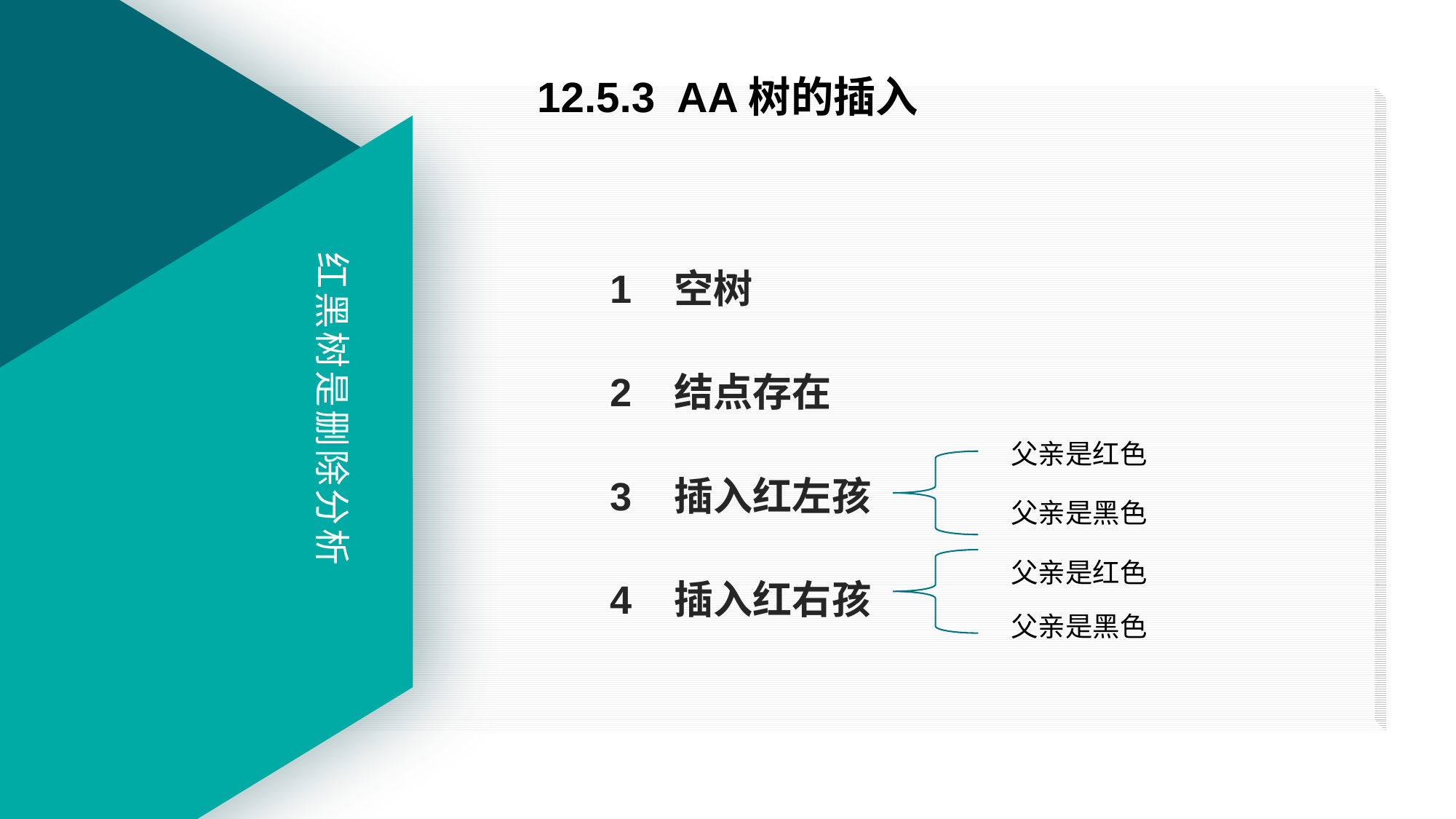

# 12.5.3  AA树的插入

1   空树
2   结点存在
3   插入红左孩
4   插入红右孩

红黑树是删除分析

父亲是红色

父亲是黑色

父亲是红色
父亲是黑色